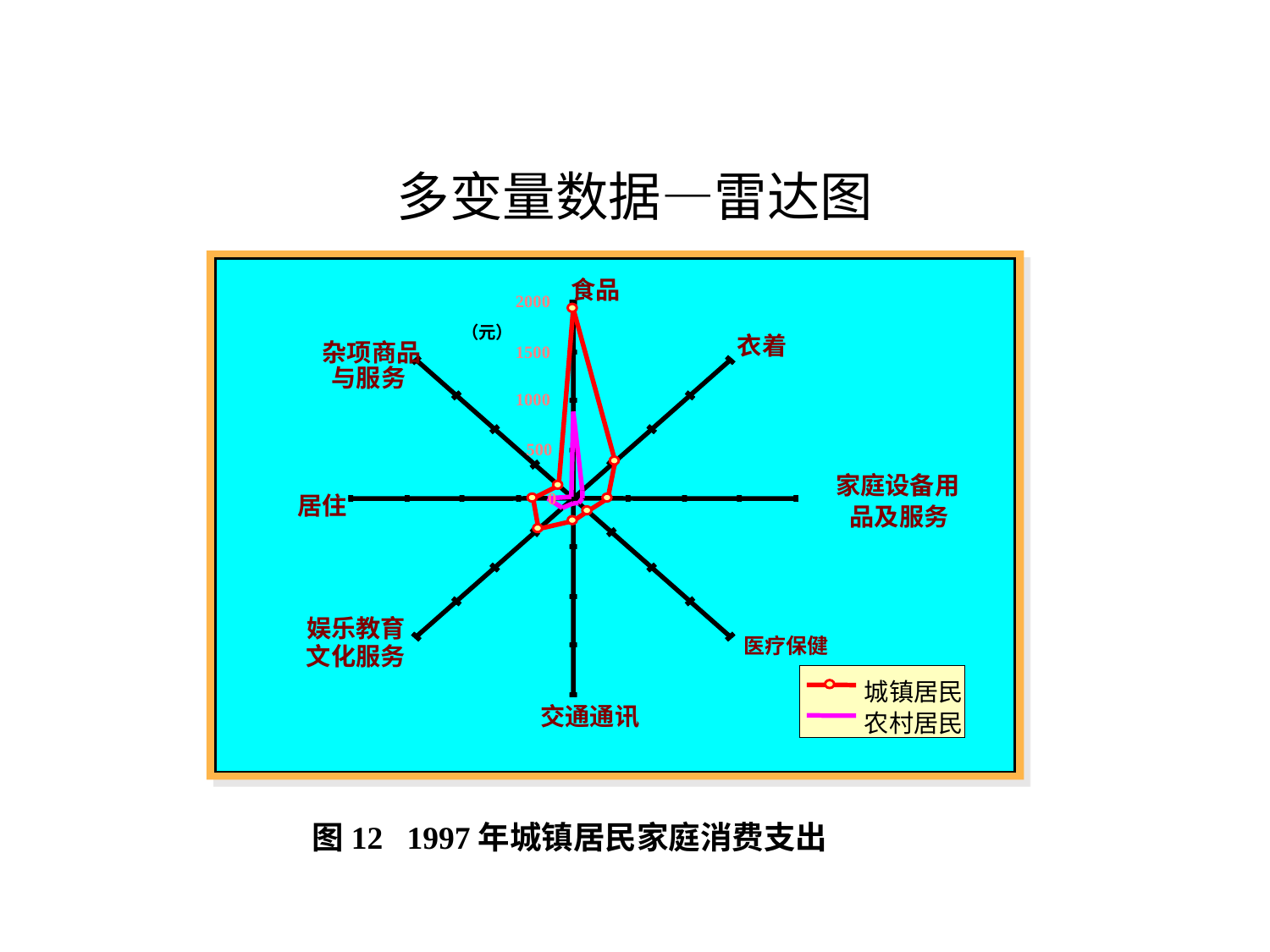

# 多变量数据—雷达图

食品
2000

（元）
衣着

杂项商品
1500

与服务
1000

500

家庭设备用

0
居住

品及服务

娱乐教育

医疗保健

文化服务

城镇居民

交通通讯

农村居民

  图12   1997年城镇居民家庭消费支出